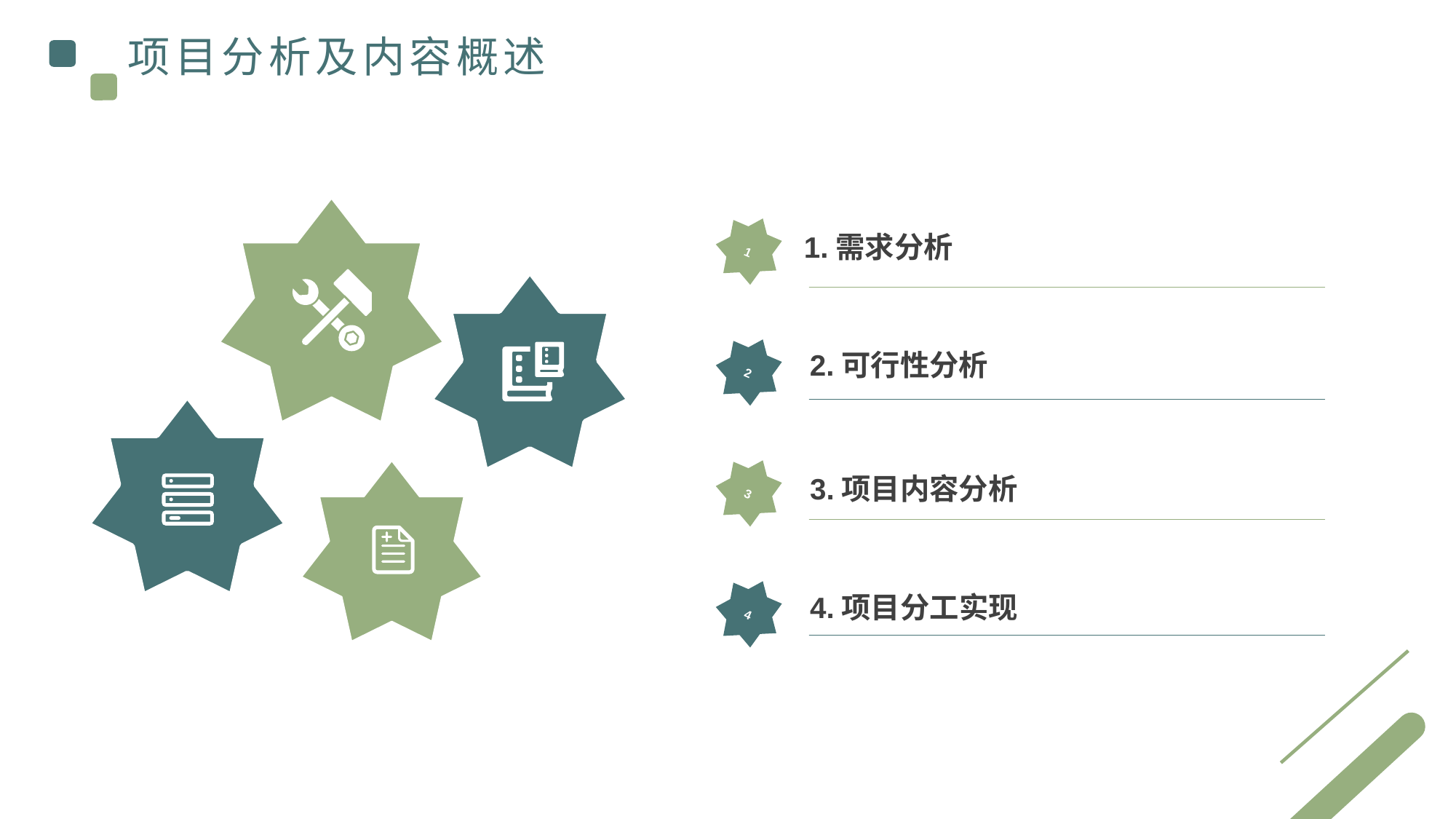

项目分析及内容概述

1
1.需求分析

2
2.可行性分析

3
3.项目内容分析

4
4.项目分工实现